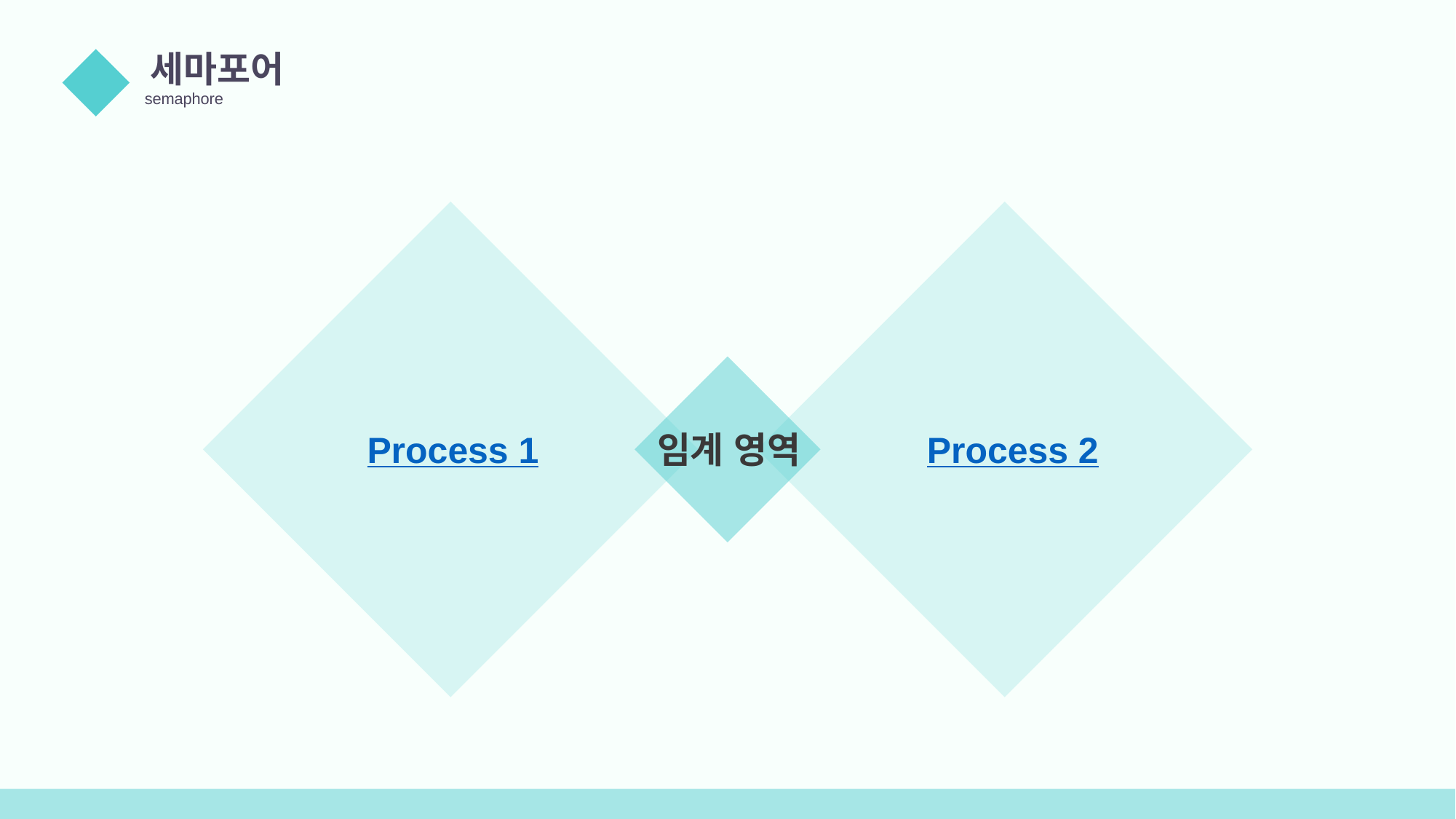

세마포어
semaphore

03

Process 1
임계 영역
Process 2